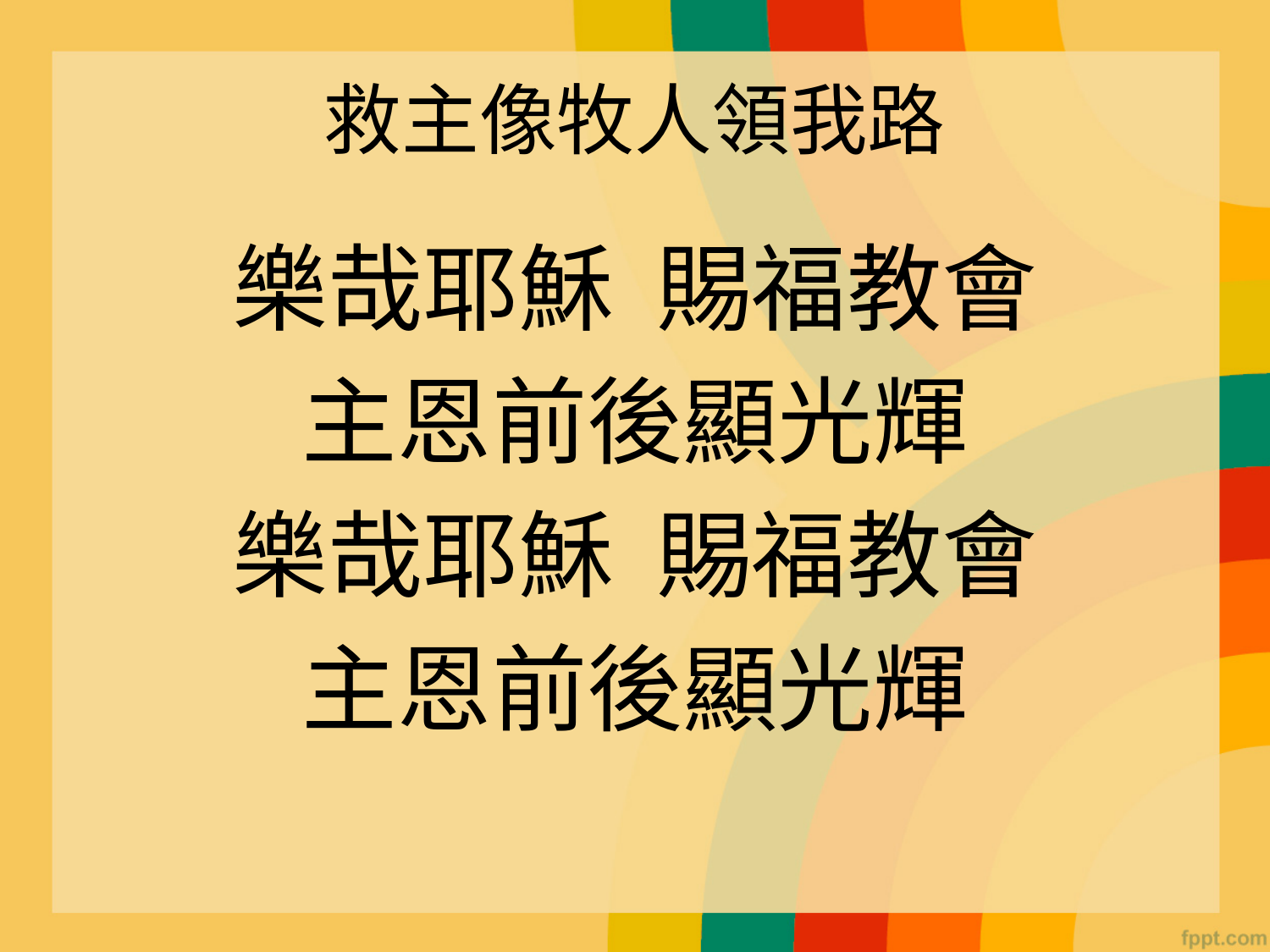

# 救主像牧人領我路
樂哉耶穌  賜福教會
主恩前後顯光輝
樂哉耶穌  賜福教會
主恩前後顯光輝